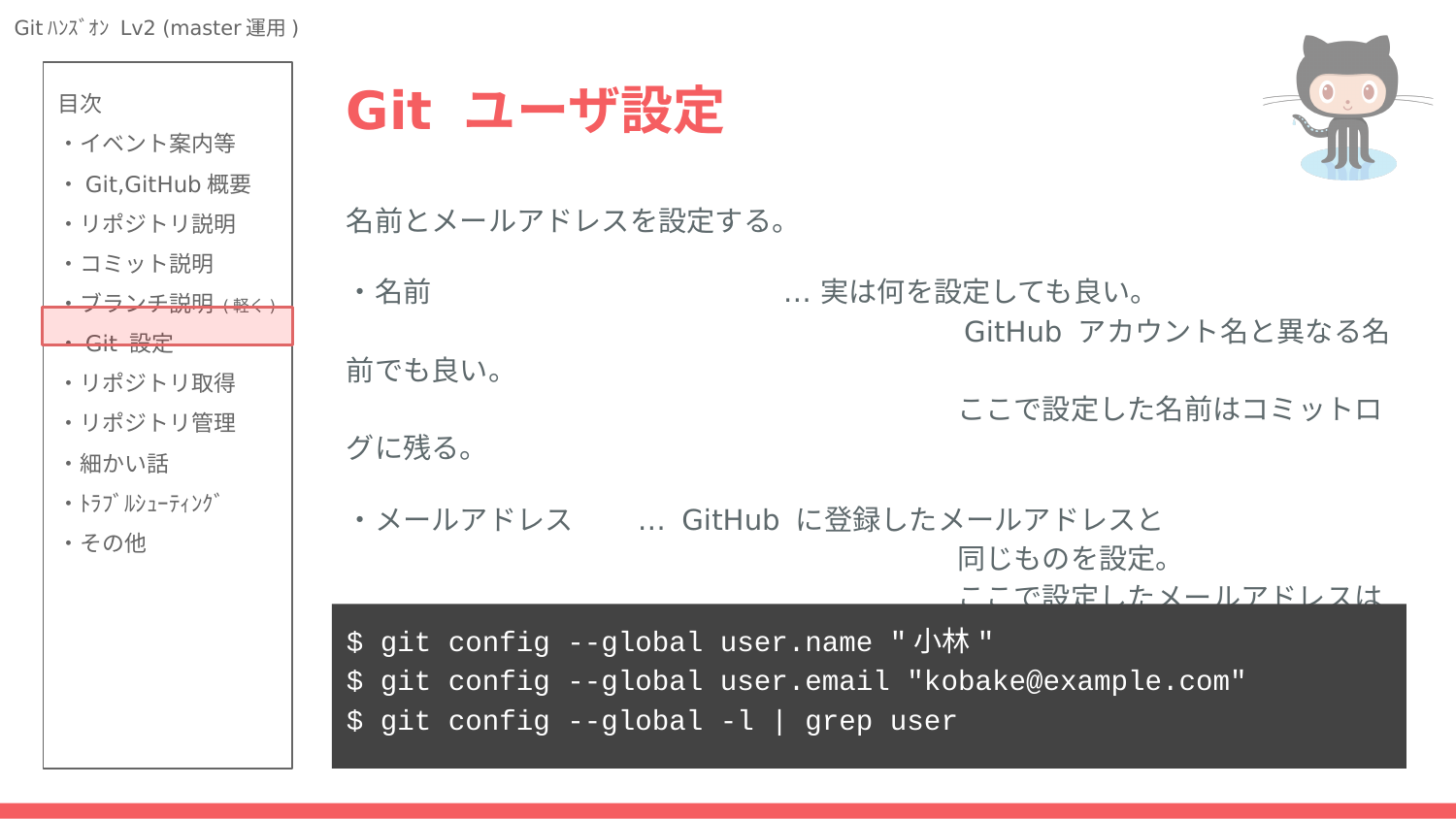

# Git ユーザ設定
名前とメールアドレスを設定する。
・名前			… 実は何を設定しても良い。
				　GitHub アカウント名と異なる名前でも良い。
				　ここで設定した名前はコミットログに残る。
・メールアドレス	… GitHub に登録したメールアドレスと
				　同じものを設定。
				　ここで設定したメールアドレスはコミットログに残る。

$ git config --global user.name "小林"
$ git config --global user.email "kobake@example.com"
$ git config --global -l | grep user